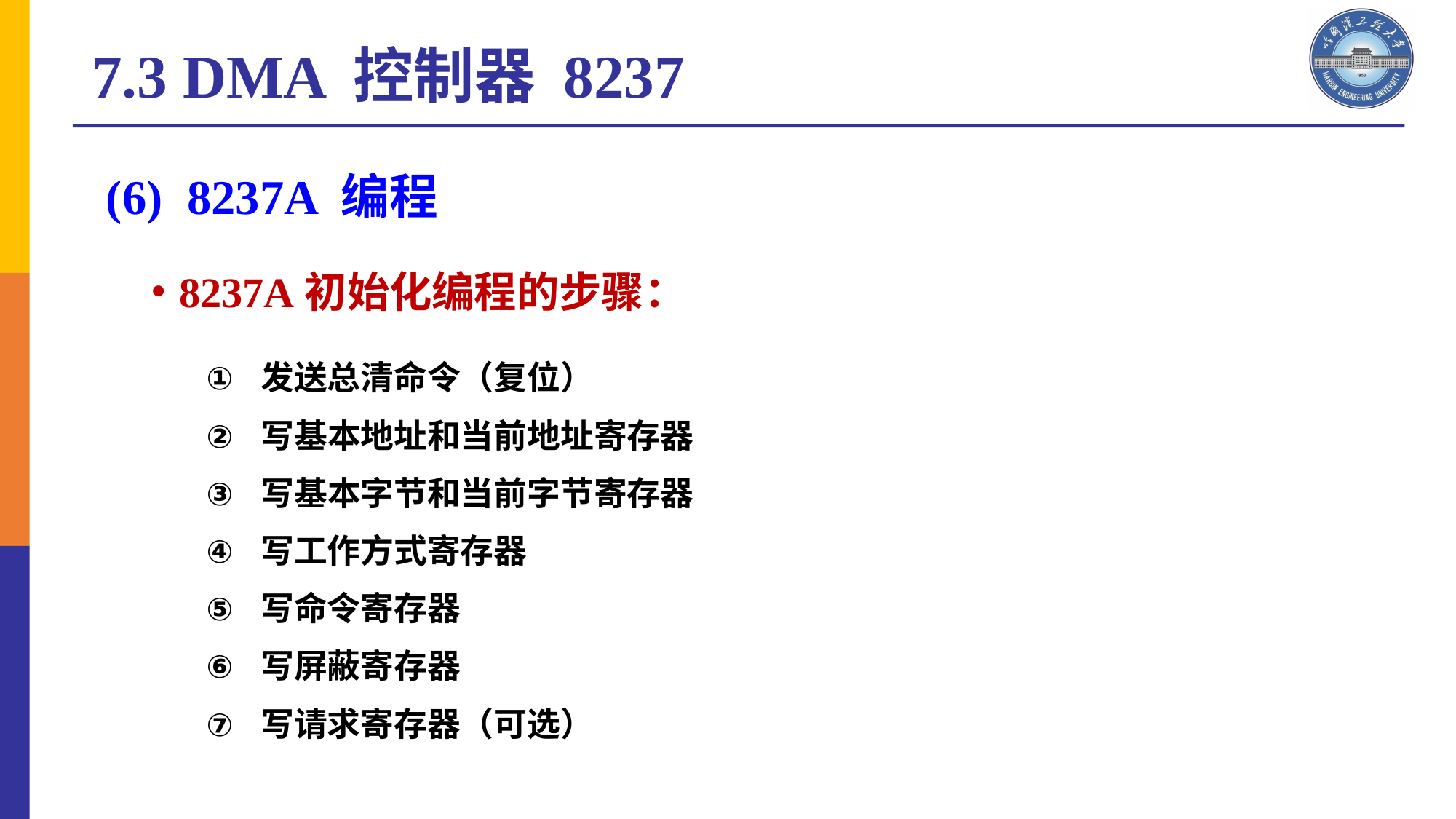

7.3 DMA 控制器 8237
 (6)  8237A 编程
8237A初始化编程的步骤：
发送总清命令（复位）
写基本地址和当前地址寄存器
写基本字节和当前字节寄存器
写工作方式寄存器
写命令寄存器
写屏蔽寄存器
写请求寄存器（可选）